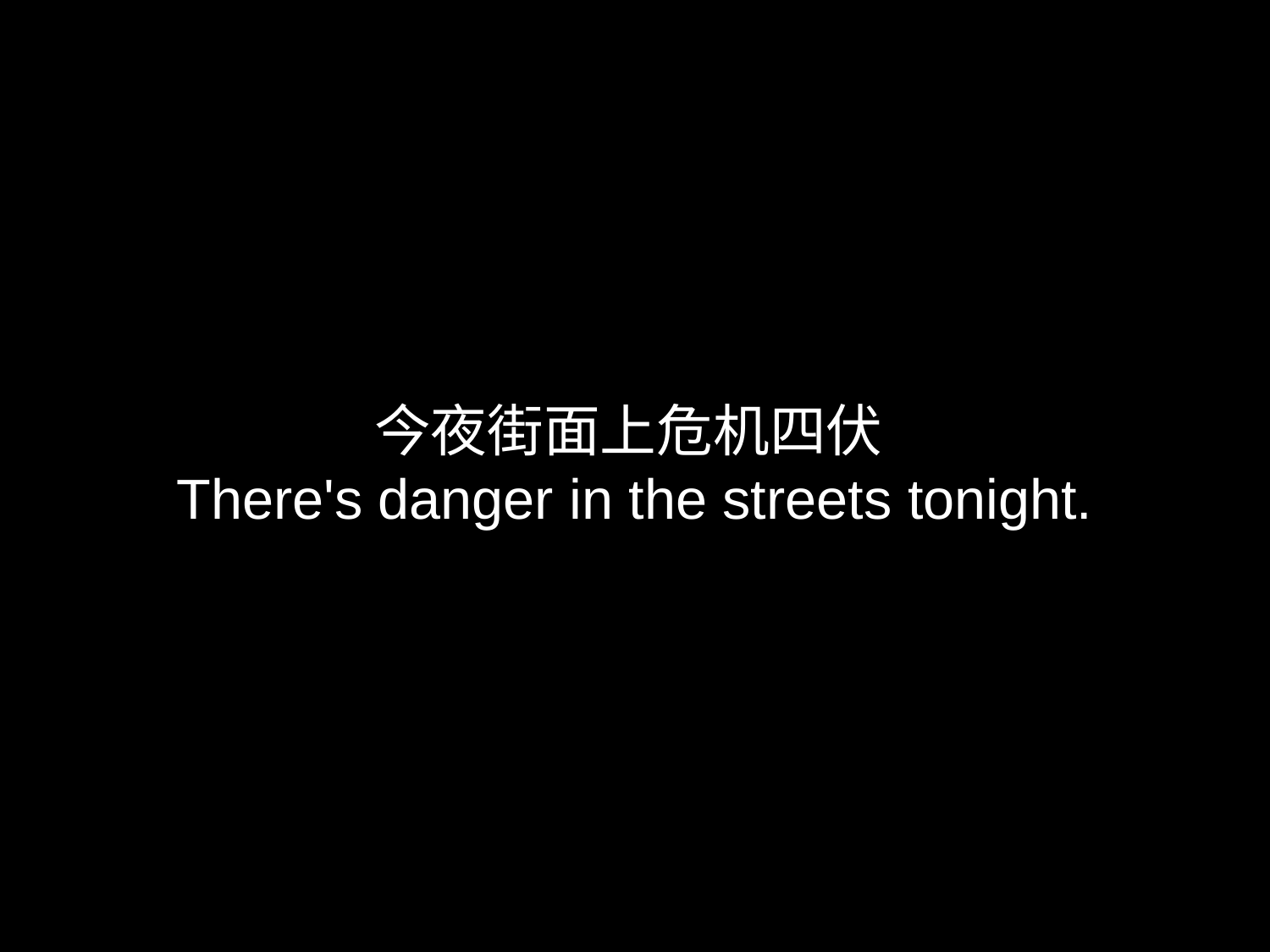

今夜街面上危机四伏
There's danger in the streets tonight.